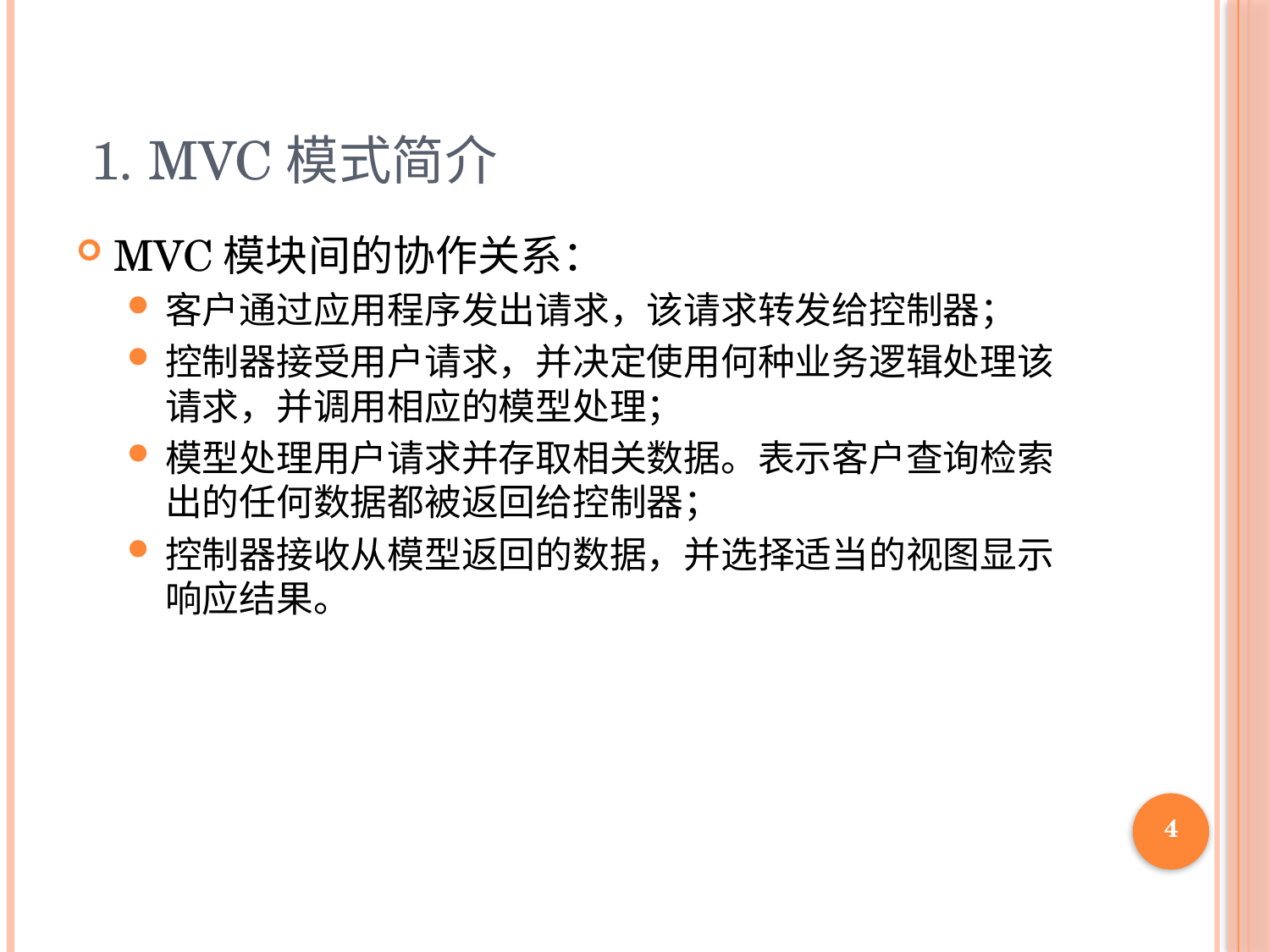

# 1. MVC模式简介
MVC模块间的协作关系：
客户通过应用程序发出请求，该请求转发给控制器；
控制器接受用户请求，并决定使用何种业务逻辑处理该请求，并调用相应的模型处理；
模型处理用户请求并存取相关数据。表示客户查询检索出的任何数据都被返回给控制器；
控制器接收从模型返回的数据，并选择适当的视图显示响应结果。
4